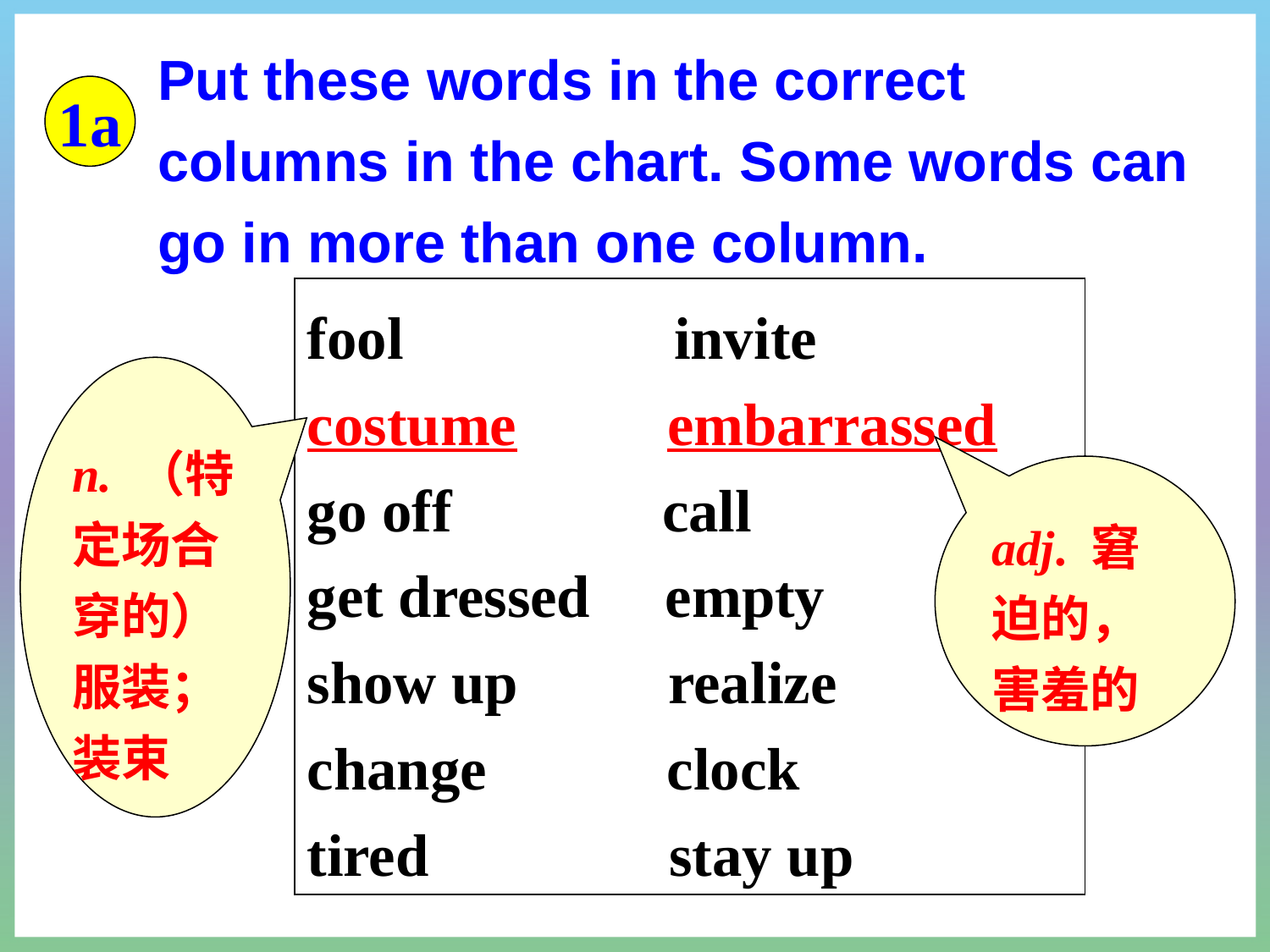

Put these words in the correct columns in the chart. Some words can go in more than one column.
1a
fool                  invite
costume          embarrassed
go off              call
get dressed     empty
show up          realize
change            clock
tired                stay up
n. （特定场合穿的）服装；装束
adj. 窘迫的，害羞的